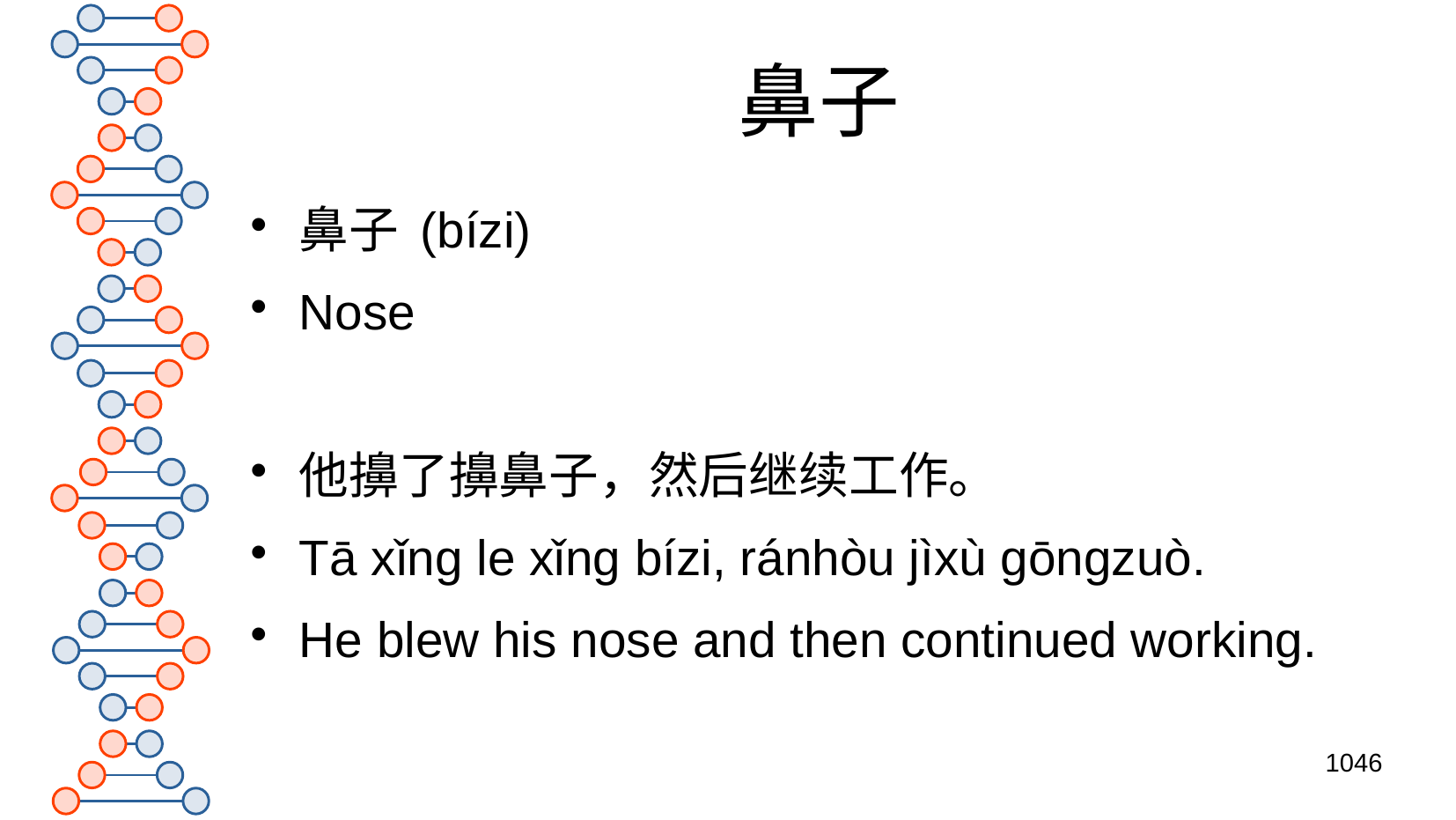

# 鼻子
鼻子 (bízi)
Nose

他擤了擤鼻子，然后继续工作。
Tā xǐng le xǐng bízi, ránhòu jìxù gōngzuò.
He blew his nose and then continued working.

1046